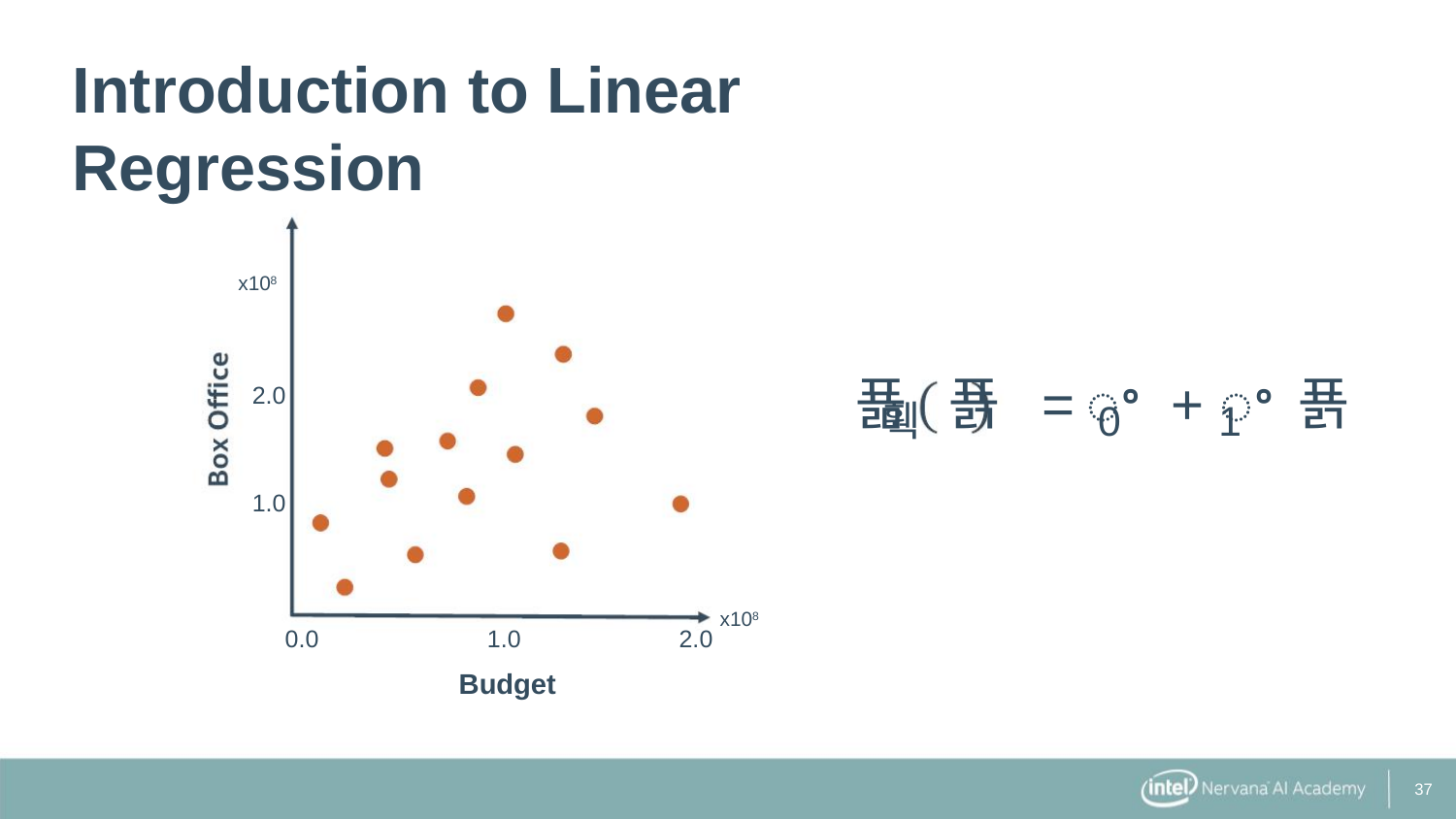

Introduction to Linear Regression
x108
푦 푥 = ꢀ + ꢀ 푥
2.0
1.0
훽
0
1
x108
0.0
1.0
2.0
Budget
37